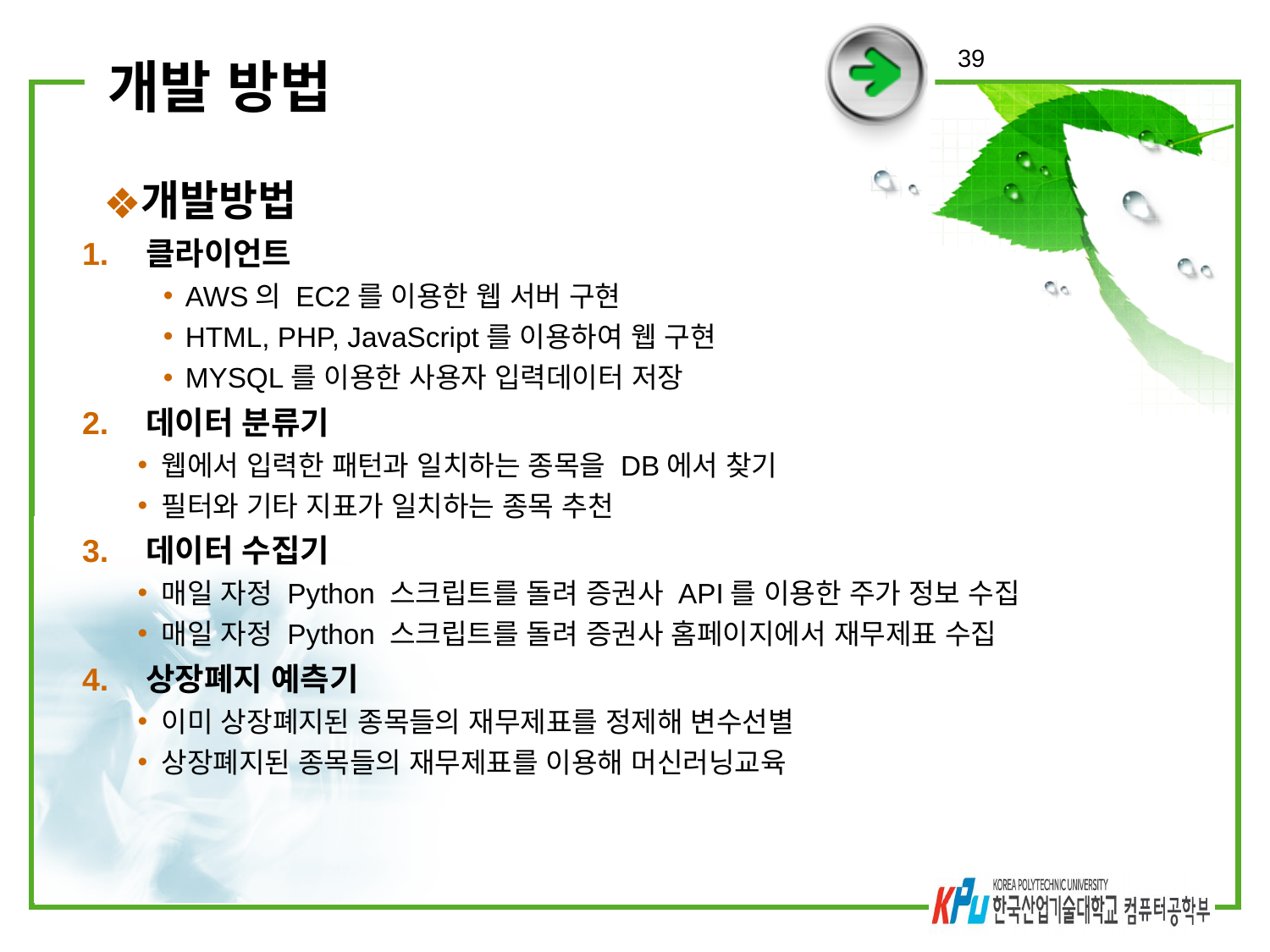

39
# 개발 방법
개발방법
클라이언트
AWS의 EC2를 이용한 웹 서버 구현
HTML, PHP, JavaScript를 이용하여 웹 구현
MYSQL를 이용한 사용자 입력데이터 저장
데이터 분류기
웹에서 입력한 패턴과 일치하는 종목을 DB에서 찾기
필터와 기타 지표가 일치하는 종목 추천
데이터 수집기
매일 자정 Python 스크립트를 돌려 증권사 API를 이용한 주가 정보 수집
매일 자정 Python 스크립트를 돌려 증권사 홈페이지에서 재무제표 수집
상장폐지 예측기
이미 상장폐지된 종목들의 재무제표를 정제해 변수선별
상장폐지된 종목들의 재무제표를 이용해 머신러닝교육